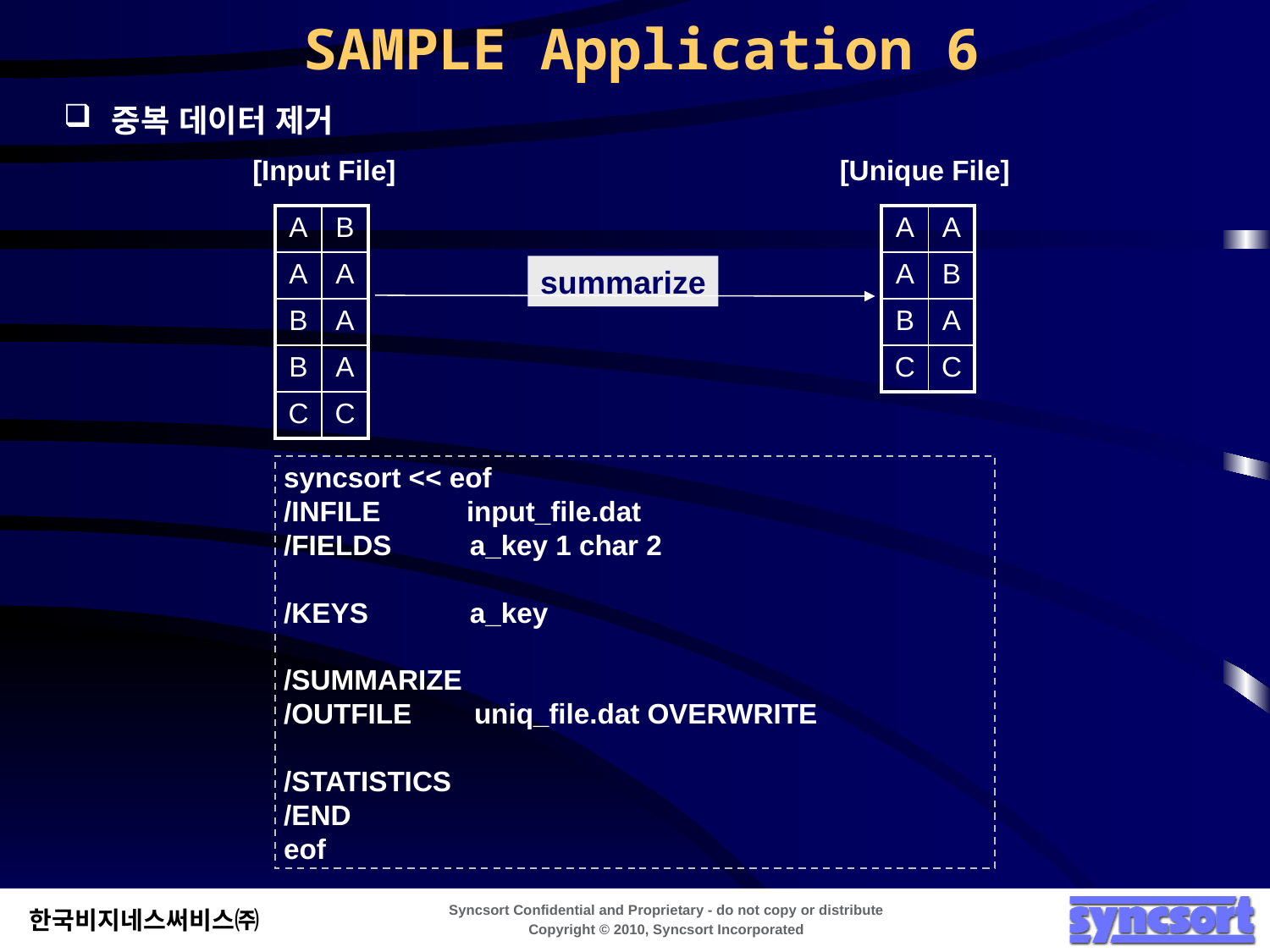

SAMPLE Application 6
중복 데이터 제거
[Input File]
[Unique File]
| A | B |
| --- | --- |
| A | A |
| B | A |
| B | A |
| C | C |
| A | A |
| --- | --- |
| A | B |
| B | A |
| C | C |
summarize

syncsort << eof
/INFILE           input_file.dat
/FIELDS          a_key 1 char 2
/KEYS             a_key

/SUMMARIZE
/OUTFILE        uniq_file.dat OVERWRITE
/STATISTICS
/END
eof